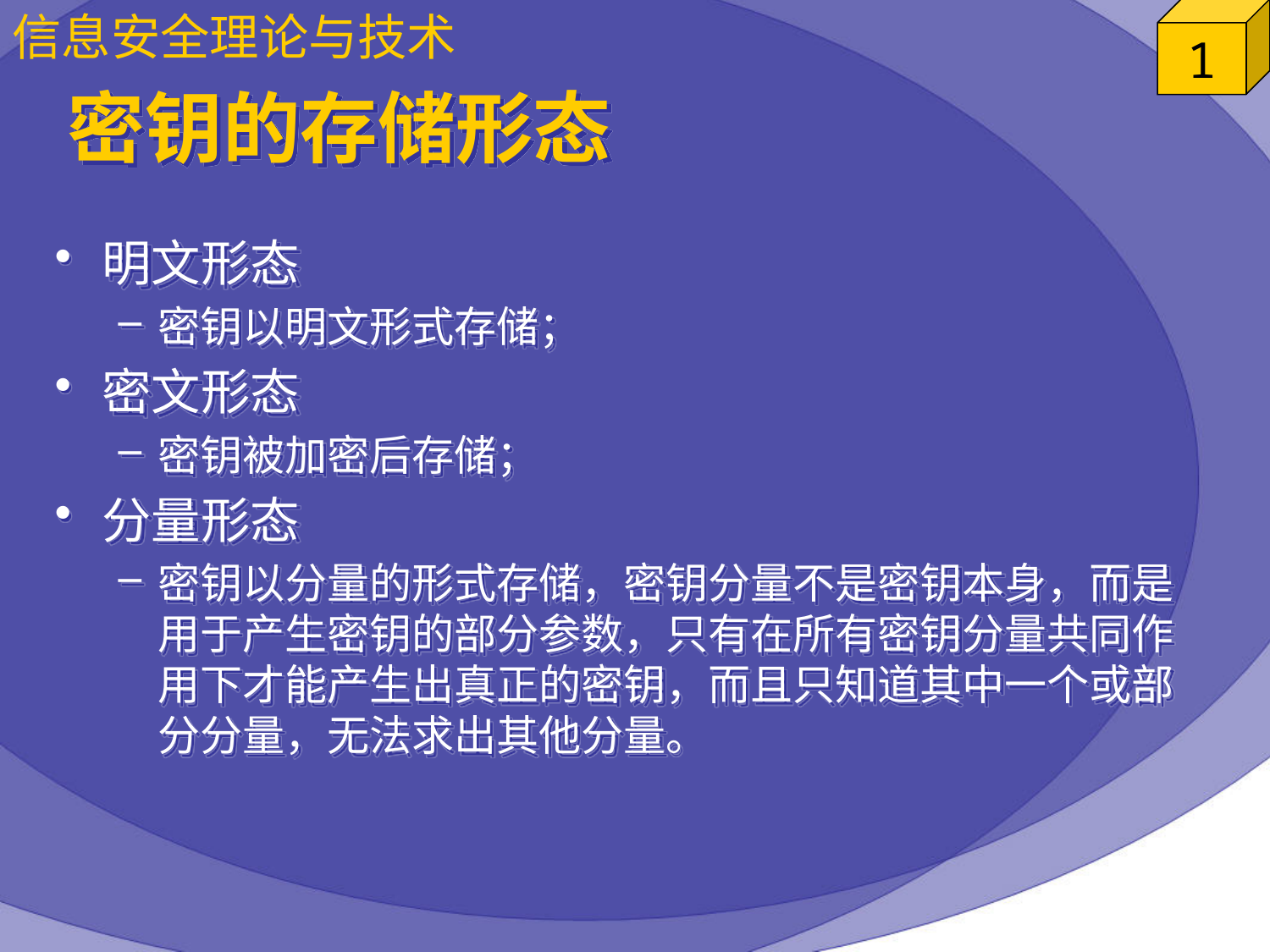

# 密钥的存储形态
明文形态
密钥以明文形式存储；
密文形态
密钥被加密后存储；
分量形态
密钥以分量的形式存储，密钥分量不是密钥本身，而是用于产生密钥的部分参数，只有在所有密钥分量共同作用下才能产生出真正的密钥，而且只知道其中一个或部分分量，无法求出其他分量。